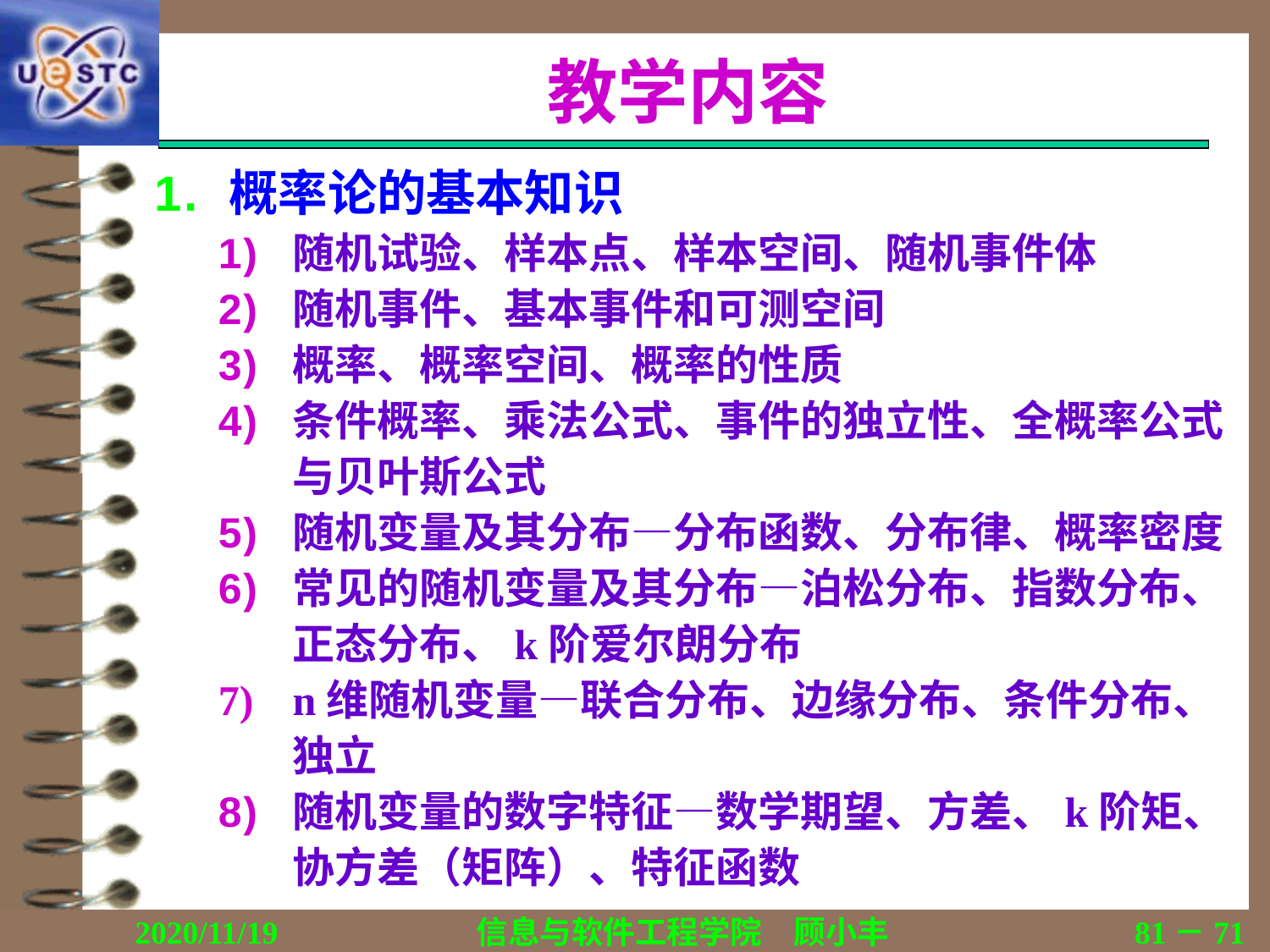

# 教学内容
概率论的基本知识
随机试验、样本点、样本空间、随机事件体
随机事件、基本事件和可测空间
概率、概率空间、概率的性质
条件概率、乘法公式、事件的独立性、全概率公式与贝叶斯公式
随机变量及其分布—分布函数、分布律、概率密度
常见的随机变量及其分布—泊松分布、指数分布、正态分布、k阶爱尔朗分布
n维随机变量—联合分布、边缘分布、条件分布、独立
随机变量的数字特征—数学期望、方差、k阶矩、协方差（矩阵）、特征函数
2020/11/19
信息与软件工程学院　顾小丰
81－71